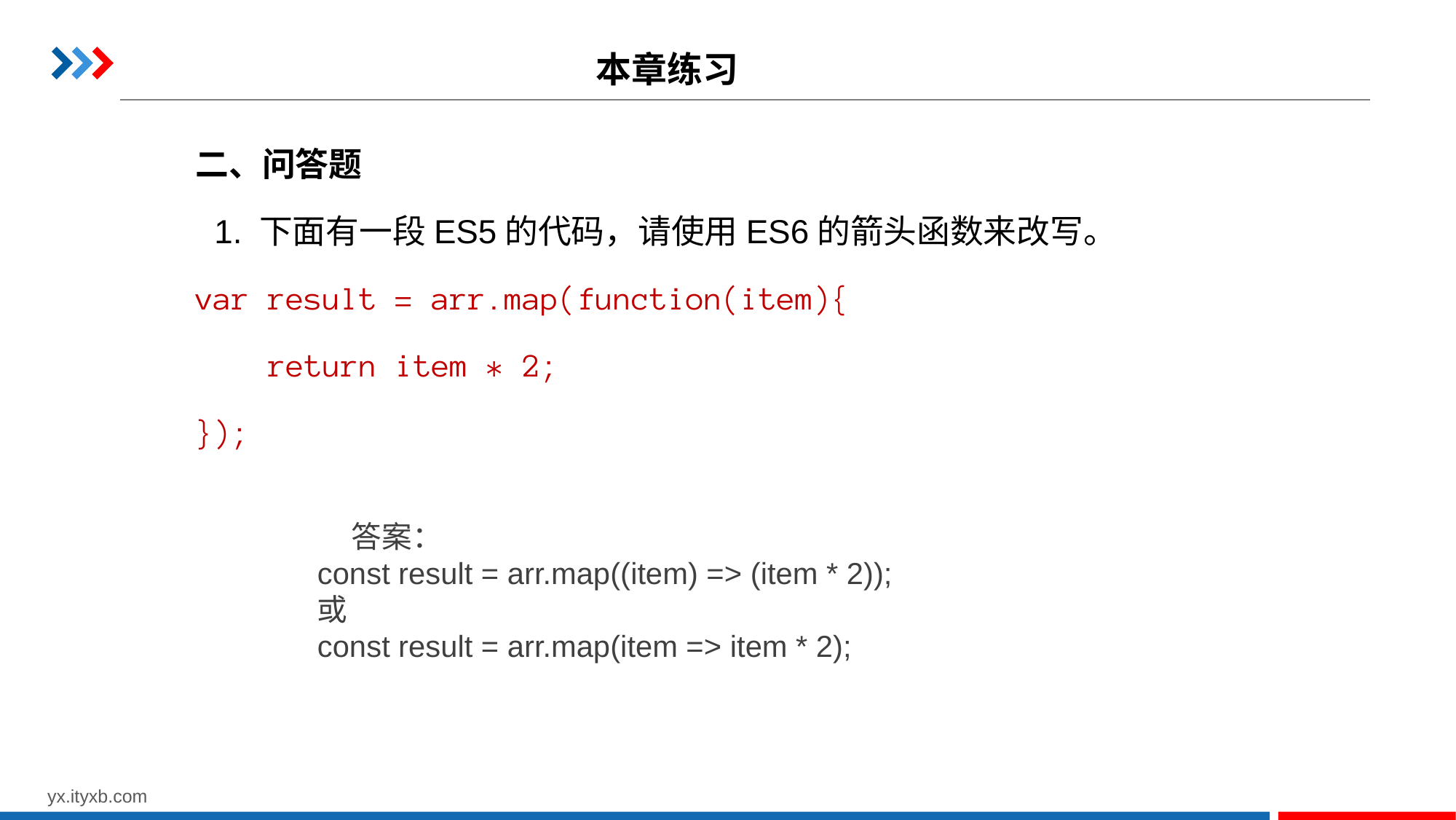

本章练习
二、问答题
  1. 下面有一段ES5的代码，请使用ES6的箭头函数来改写。
var result = arr.map(function(item){
    return item * 2;
});
    答案：
const result = arr.map((item) => (item * 2));
或
const result = arr.map(item => item * 2);